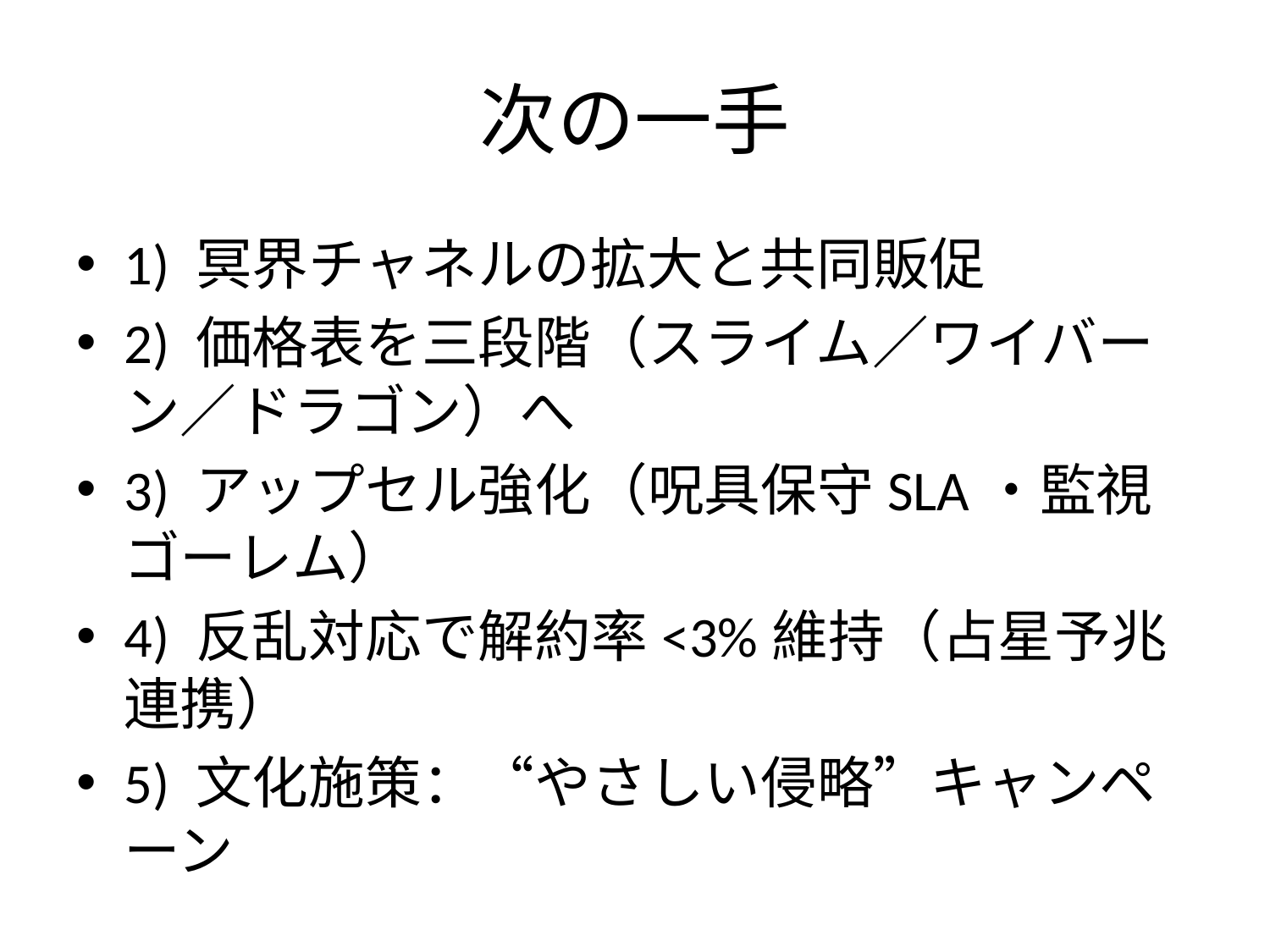

# 次の一手
1) 冥界チャネルの拡大と共同販促
2) 価格表を三段階（スライム／ワイバーン／ドラゴン）へ
3) アップセル強化（呪具保守SLA・監視ゴーレム）
4) 反乱対応で解約率<3%維持（占星予兆連携）
5) 文化施策：“やさしい侵略”キャンペーン